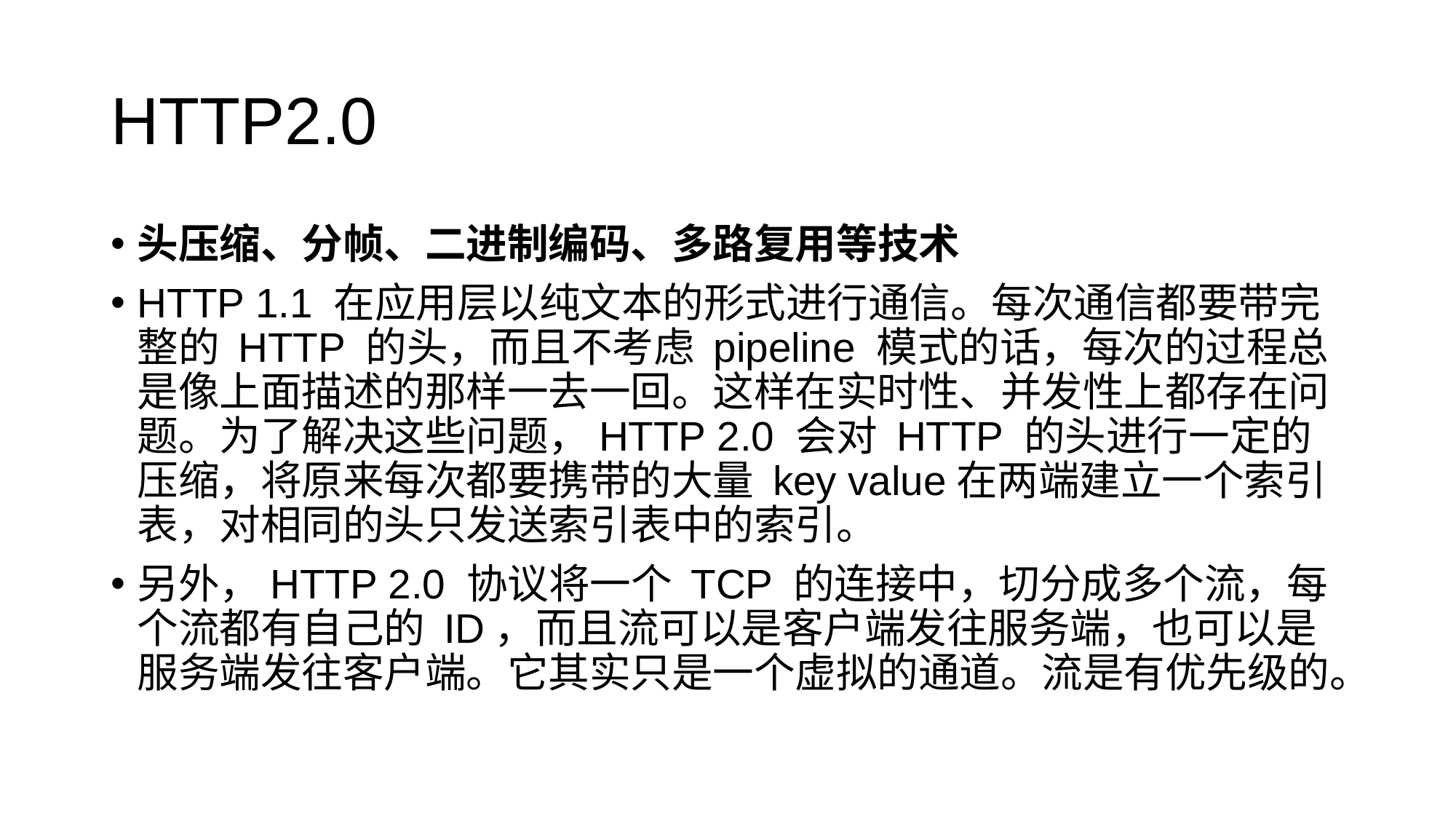

# HTTP2.0
头压缩、分帧、二进制编码、多路复用等技术
HTTP 1.1 在应用层以纯文本的形式进行通信。每次通信都要带完整的 HTTP 的头，而且不考虑 pipeline 模式的话，每次的过程总是像上面描述的那样一去一回。这样在实时性、并发性上都存在问题。为了解决这些问题，HTTP 2.0 会对 HTTP 的头进行一定的压缩，将原来每次都要携带的大量 key value在两端建立一个索引表，对相同的头只发送索引表中的索引。
另外，HTTP 2.0 协议将一个 TCP 的连接中，切分成多个流，每个流都有自己的 ID，而且流可以是客户端发往服务端，也可以是服务端发往客户端。它其实只是一个虚拟的通道。流是有优先级的。